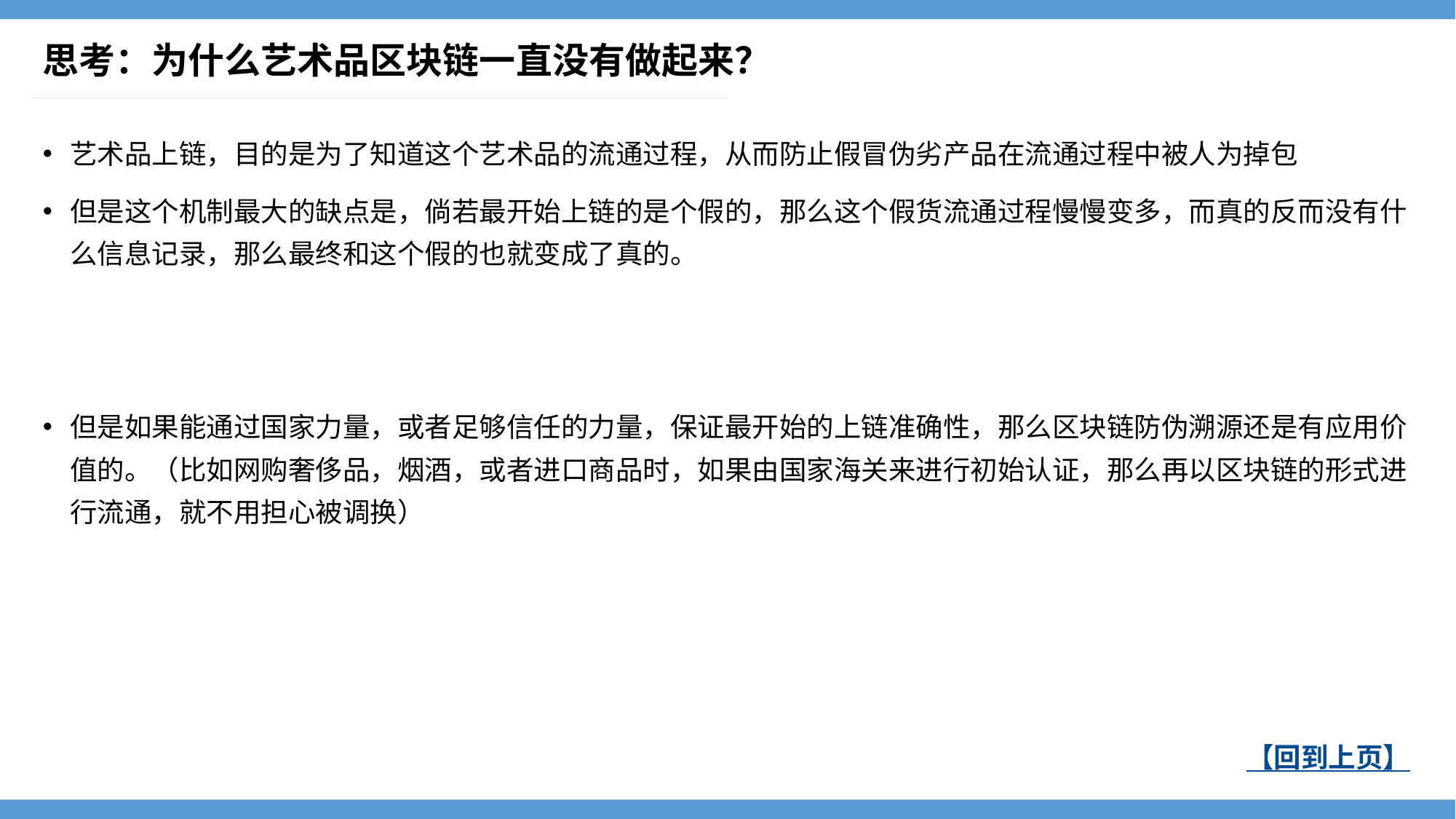

# 思考：为什么艺术品区块链一直没有做起来？
艺术品上链，目的是为了知道这个艺术品的流通过程，从而防止假冒伪劣产品在流通过程中被人为掉包
但是这个机制最大的缺点是，倘若最开始上链的是个假的，那么这个假货流通过程慢慢变多，而真的反而没有什么信息记录，那么最终和这个假的也就变成了真的。

但是如果能通过国家力量，或者足够信任的力量，保证最开始的上链准确性，那么区块链防伪溯源还是有应用价值的。（比如网购奢侈品，烟酒，或者进口商品时，如果由国家海关来进行初始认证，那么再以区块链的形式进行流通，就不用担心被调换）
【回到上页】